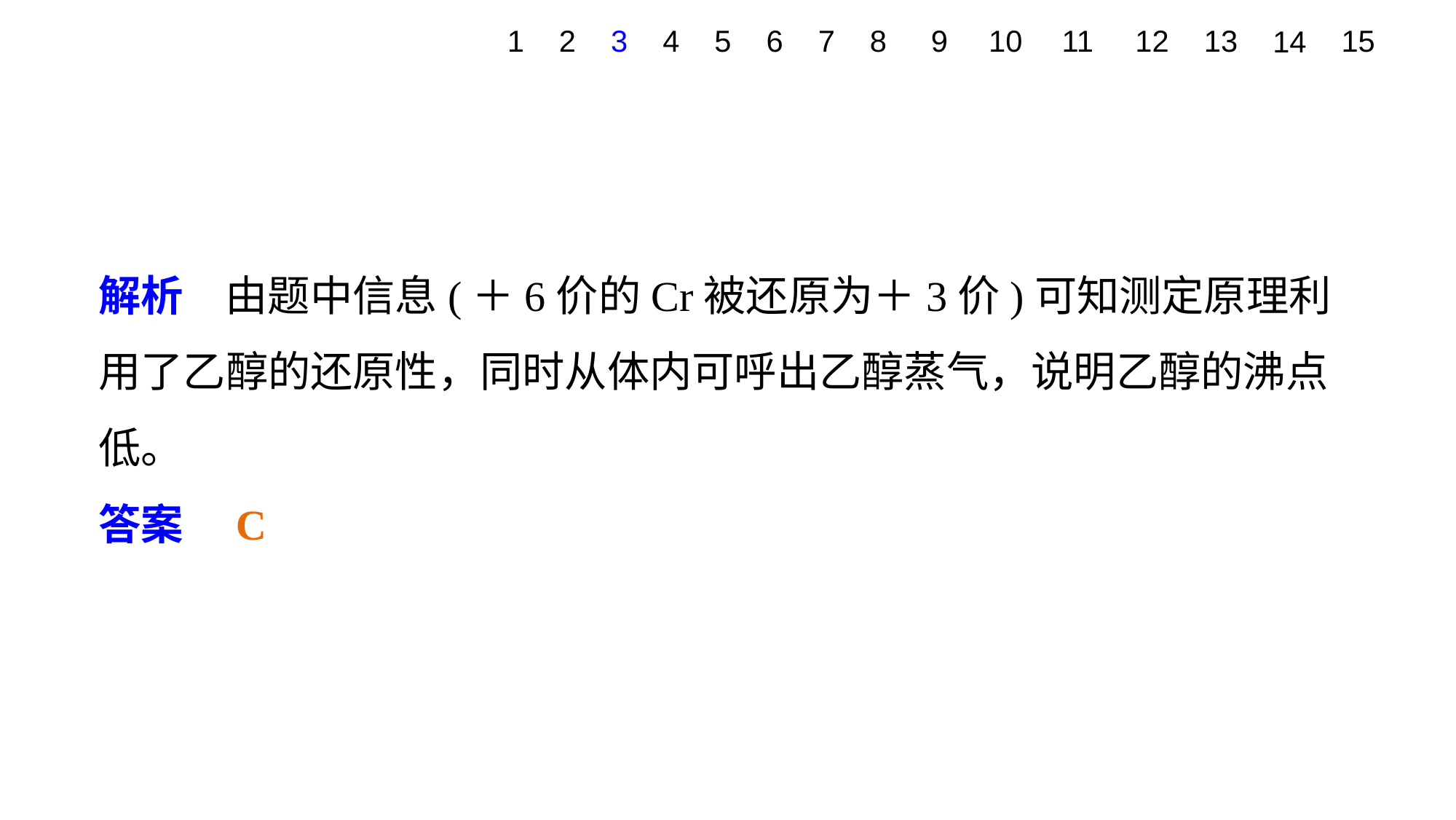

1
2
3
4
5
6
7
8
9
10
12
13
15
11
14
解析　由题中信息(＋6价的Cr被还原为＋3价)可知测定原理利用了乙醇的还原性，同时从体内可呼出乙醇蒸气，说明乙醇的沸点低。
答案　C